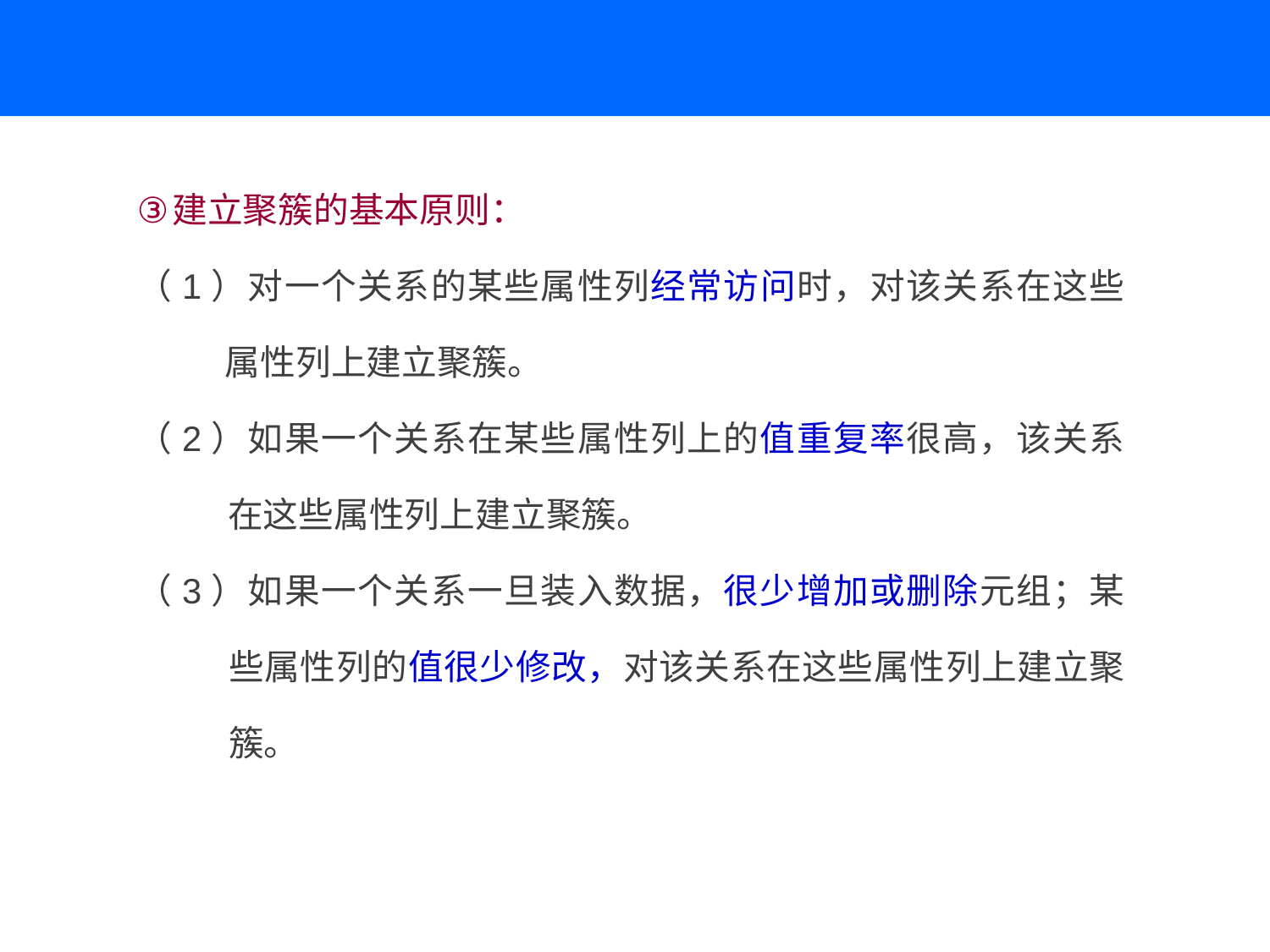

#
建立聚簇的基本原则：
（1）对一个关系的某些属性列经常访问时，对该关系在这些属性列上建立聚簇。
（2）如果一个关系在某些属性列上的值重复率很高，该关系在这些属性列上建立聚簇。
（3）如果一个关系一旦装入数据，很少增加或删除元组；某些属性列的值很少修改，对该关系在这些属性列上建立聚簇。